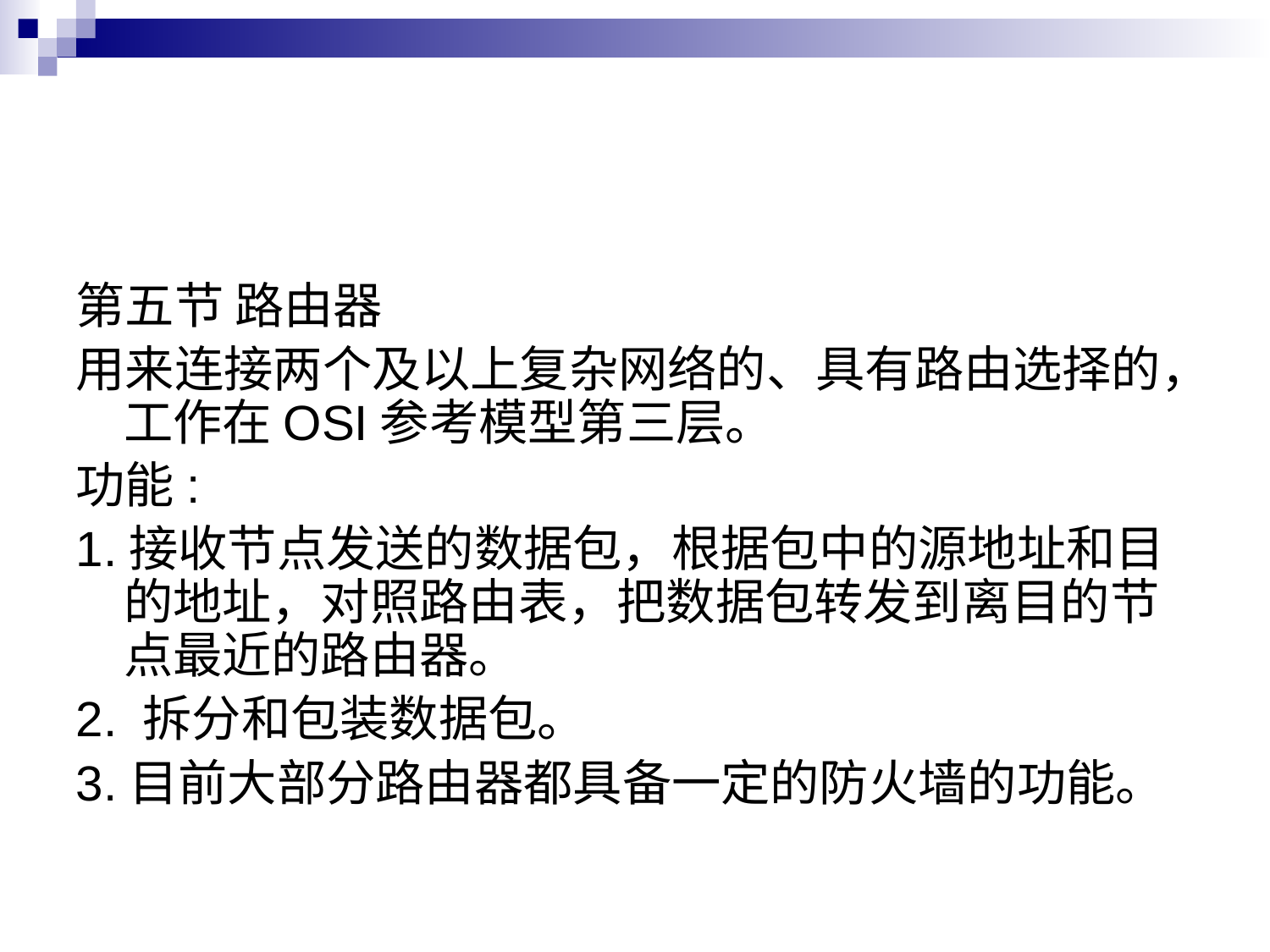

#
第五节 路由器
用来连接两个及以上复杂网络的、具有路由选择的，工作在OSI参考模型第三层。
功能:
1.接收节点发送的数据包，根据包中的源地址和目的地址，对照路由表，把数据包转发到离目的节点最近的路由器。
2. 拆分和包装数据包。
3.目前大部分路由器都具备一定的防火墙的功能。